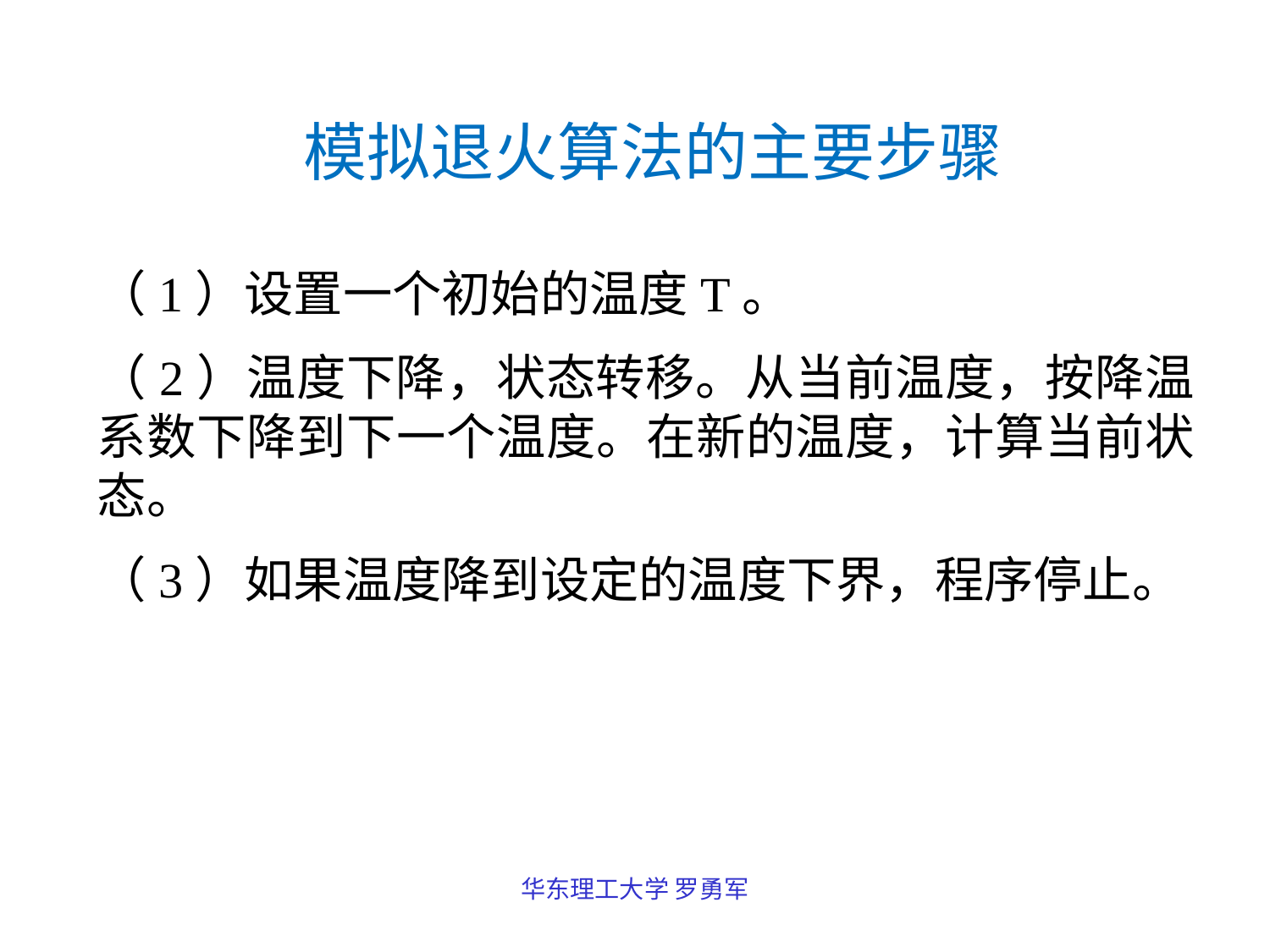

模拟退火算法的主要步骤
（1）设置一个初始的温度T。
（2）温度下降，状态转移。从当前温度，按降温系数下降到下一个温度。在新的温度，计算当前状态。
（3）如果温度降到设定的温度下界，程序停止。
华东理工大学 罗勇军